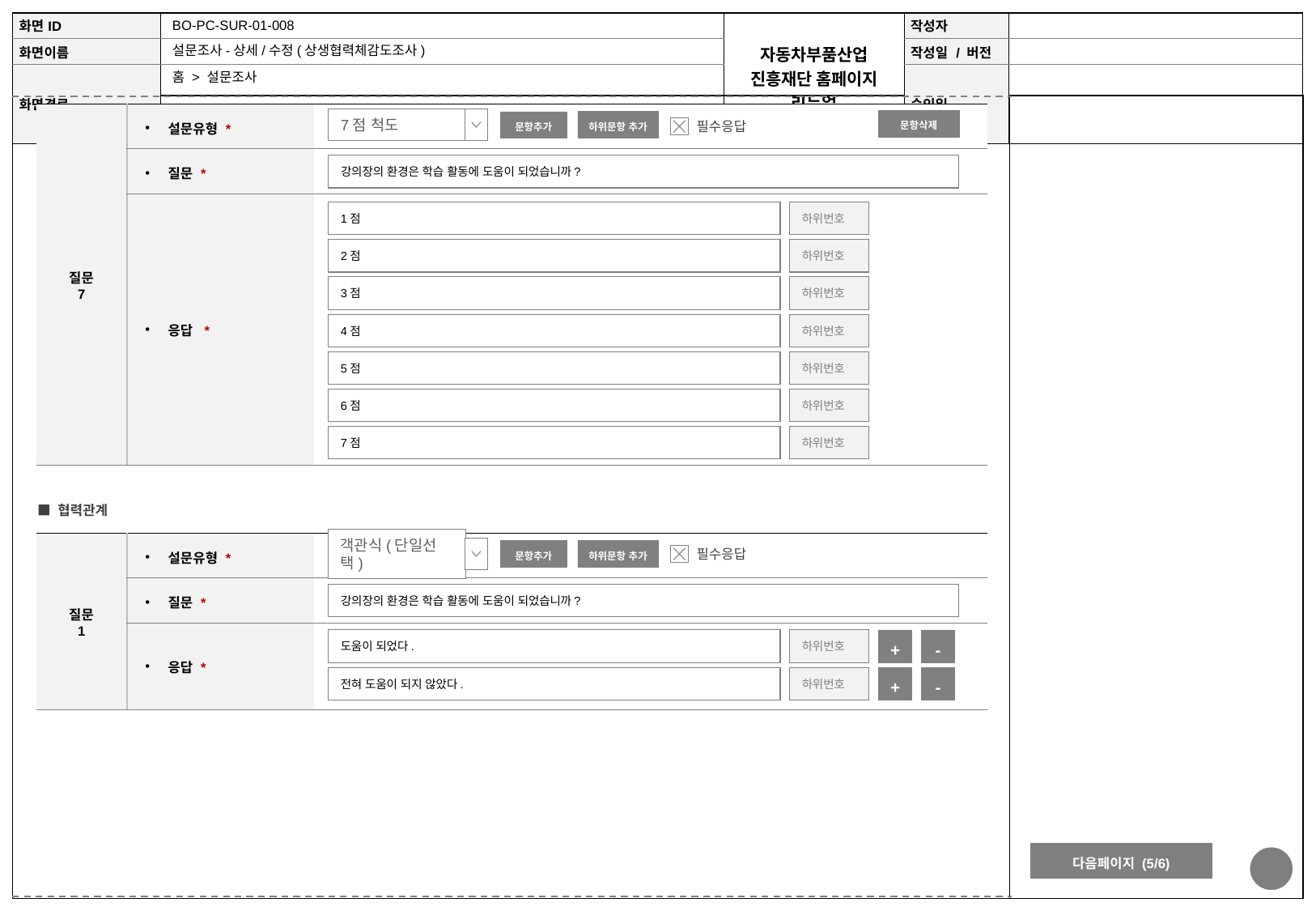

BO-PC-SUR-01-008

설문조사-상세/수정(상생협력체감도조사)

홈 > 설문조사

| 질문 7 | 설문유형 \* |  |
| --- | --- | --- |
|  | 질문 \* |  |
|  | 응답 \* |  |
7점 척도

문항삭제
하위문항 추가
문항추가

필수응답

강의장의 환경은 학습 활동에 도움이 되었습니까?
1점
하위번호
2점
하위번호
3점
하위번호
4점
하위번호
5점
하위번호
6점
하위번호
7점
하위번호
■ 협력관계
| 질문 1 | 설문유형 \* |  |
| --- | --- | --- |
|  | 질문 \* |  |
|  | 응답 \* |  |
객관식(단일선택)

문항추가
하위문항 추가

필수응답

강의장의 환경은 학습 활동에 도움이 되었습니까?
-
도움이 되었다.
하위번호
+
전혀 도움이 되지 않았다.
하위번호
+
-
다음페이지 (5/6)
52